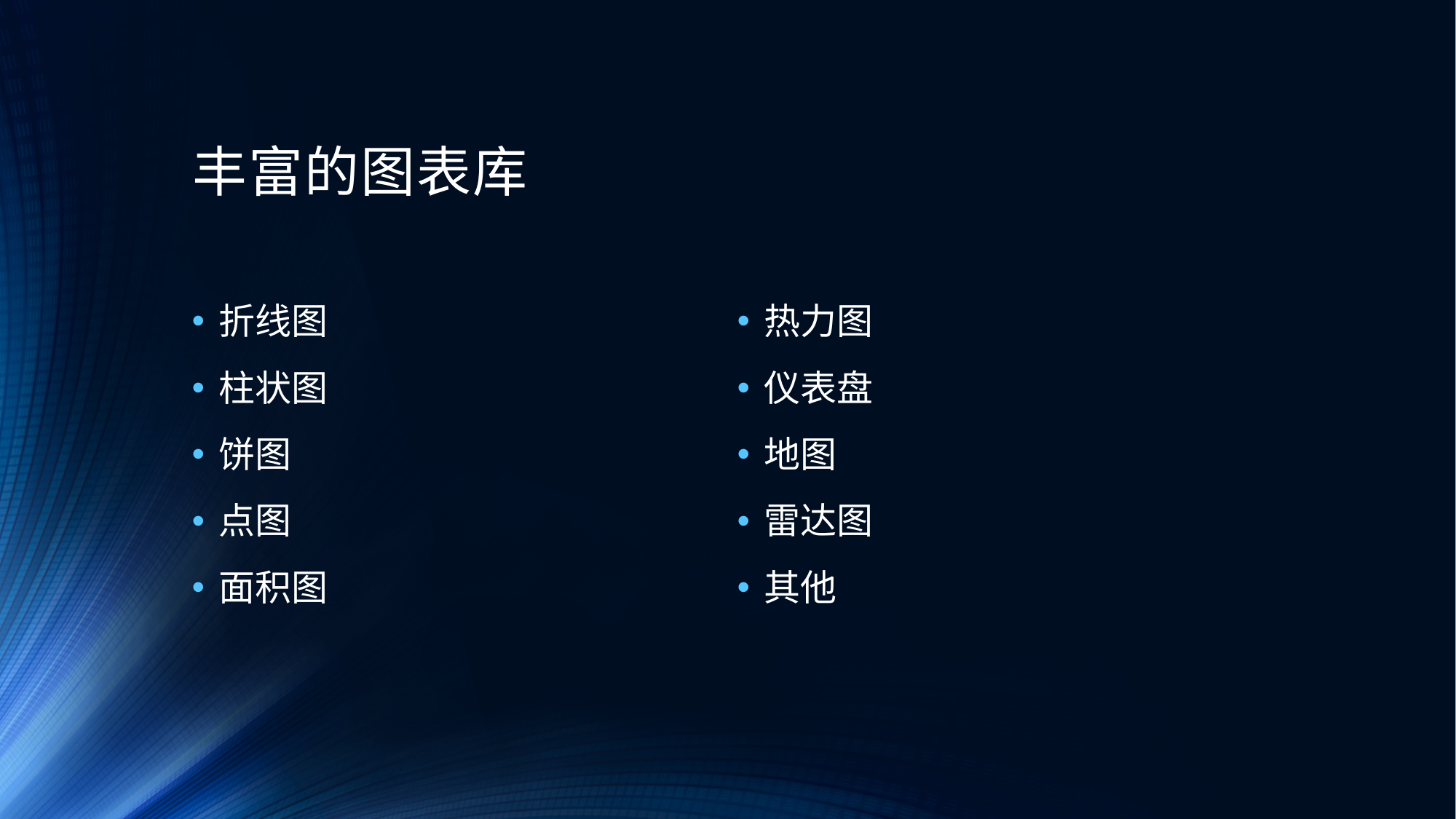

# 丰富的图表库
折线图
柱状图
饼图
点图
面积图
热力图
仪表盘
地图
雷达图
其他